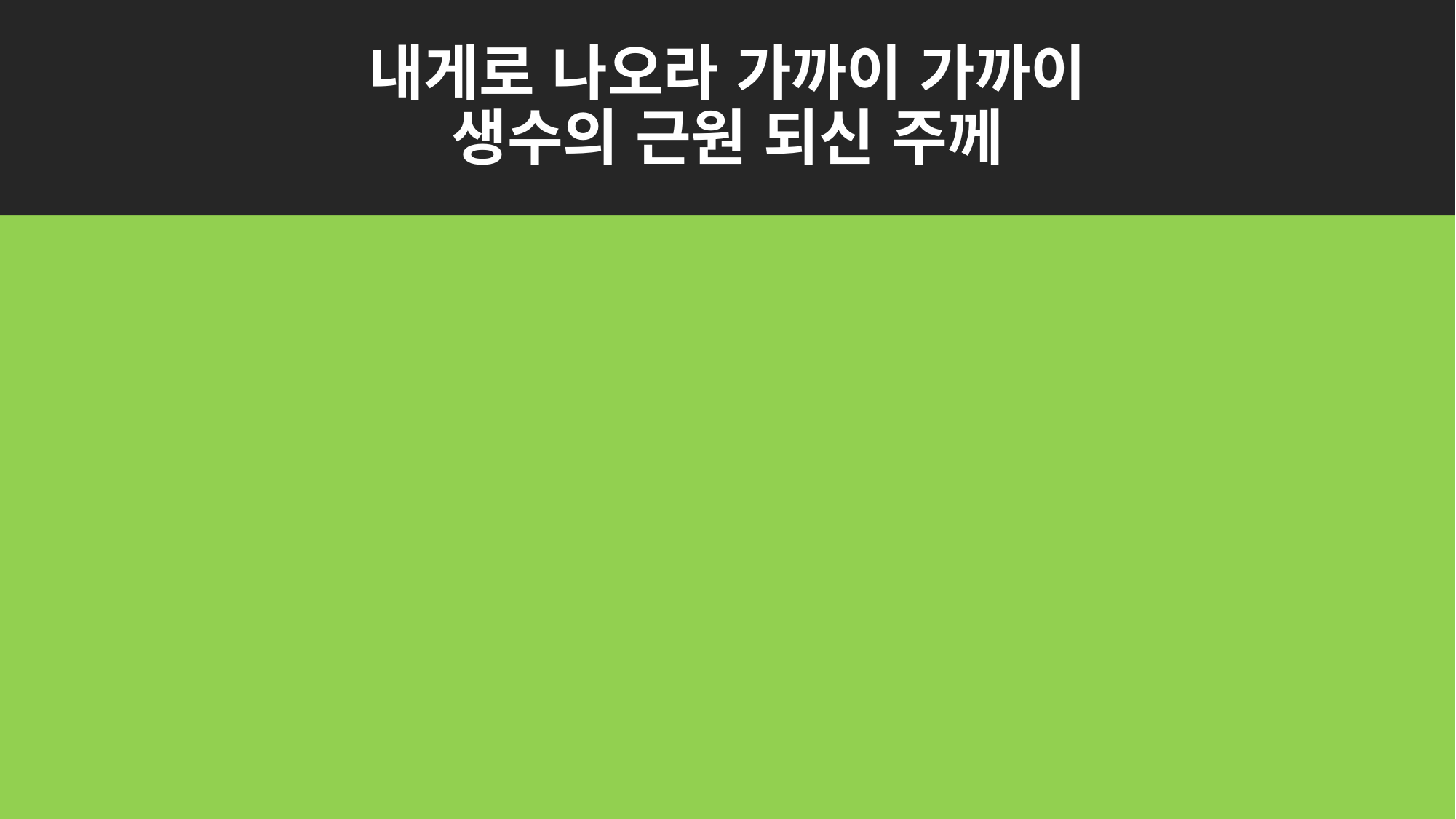

# 내게로 나오라 가까이 가까이
생수의 근원 되신 주께